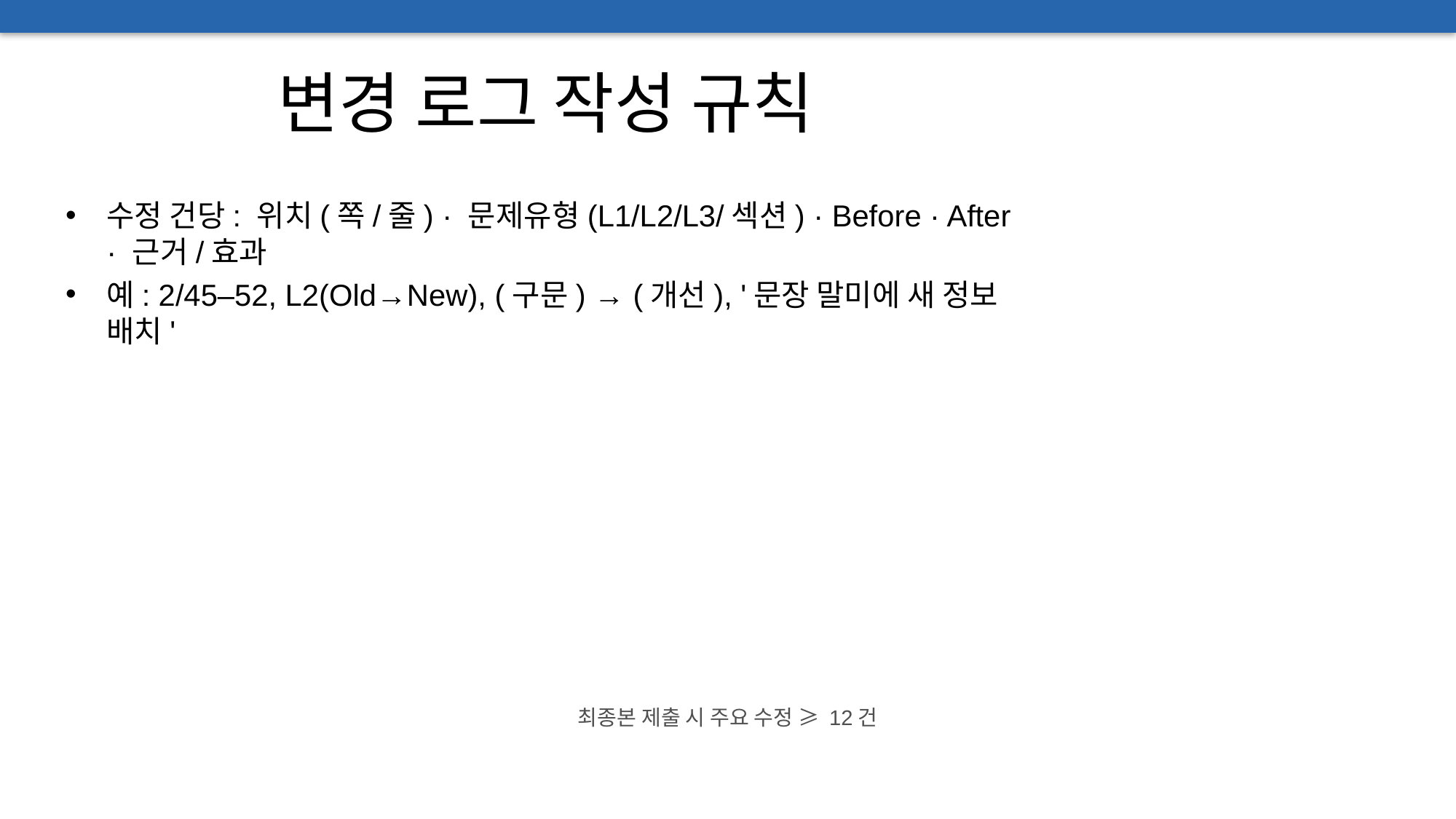

# 변경 로그 작성 규칙
수정 건당: 위치(쪽/줄) · 문제유형(L1/L2/L3/섹션) · Before · After · 근거/효과
예: 2/45–52, L2(Old→New), (구문) → (개선), '문장 말미에 새 정보 배치'
최종본 제출 시 주요 수정 ≥ 12건